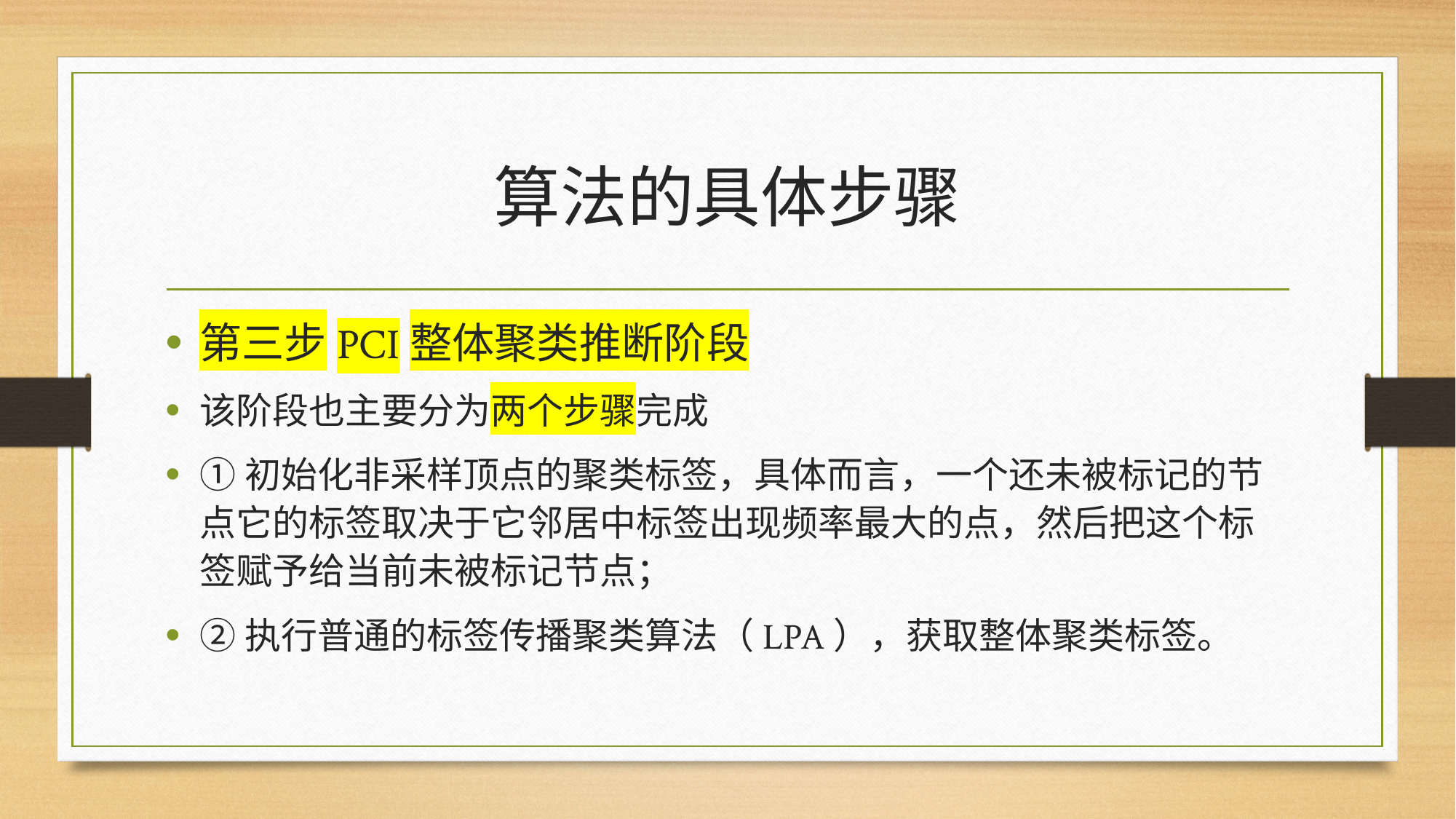

# 算法的具体步骤
第三步PCI整体聚类推断阶段
该阶段也主要分为两个步骤完成
①初始化非采样顶点的聚类标签，具体而言，一个还未被标记的节点它的标签取决于它邻居中标签出现频率最大的点，然后把这个标签赋予给当前未被标记节点；
②执行普通的标签传播聚类算法（LPA），获取整体聚类标签。